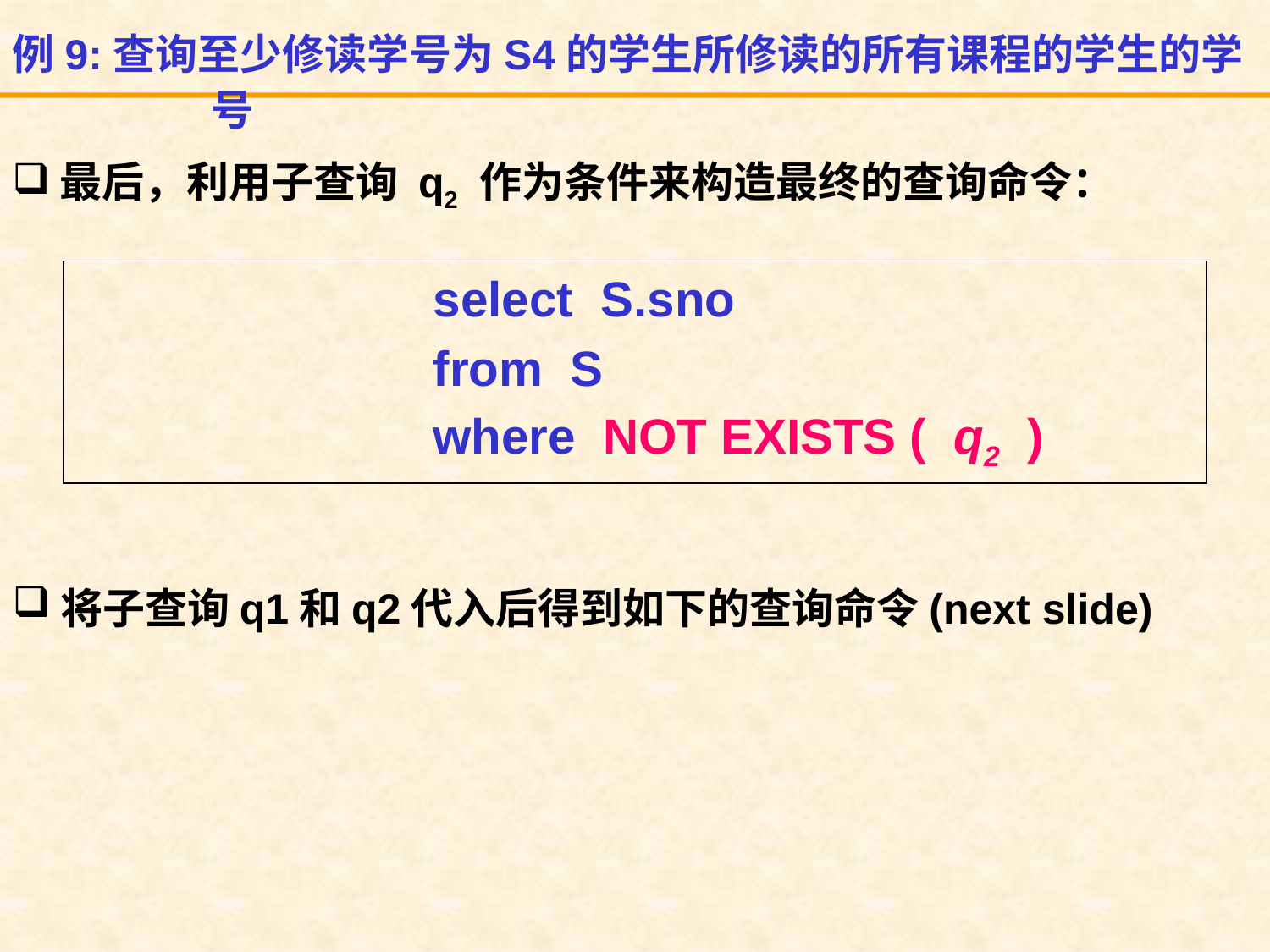

例9:查询至少修读学号为S4的学生所修读的所有课程的学生的学号
最后，利用子查询 q2 作为条件来构造最终的查询命令：
			select  S.sno
			from  S
			where  NOT EXISTS (  q2  )
将子查询q1和q2代入后得到如下的查询命令(next slide)